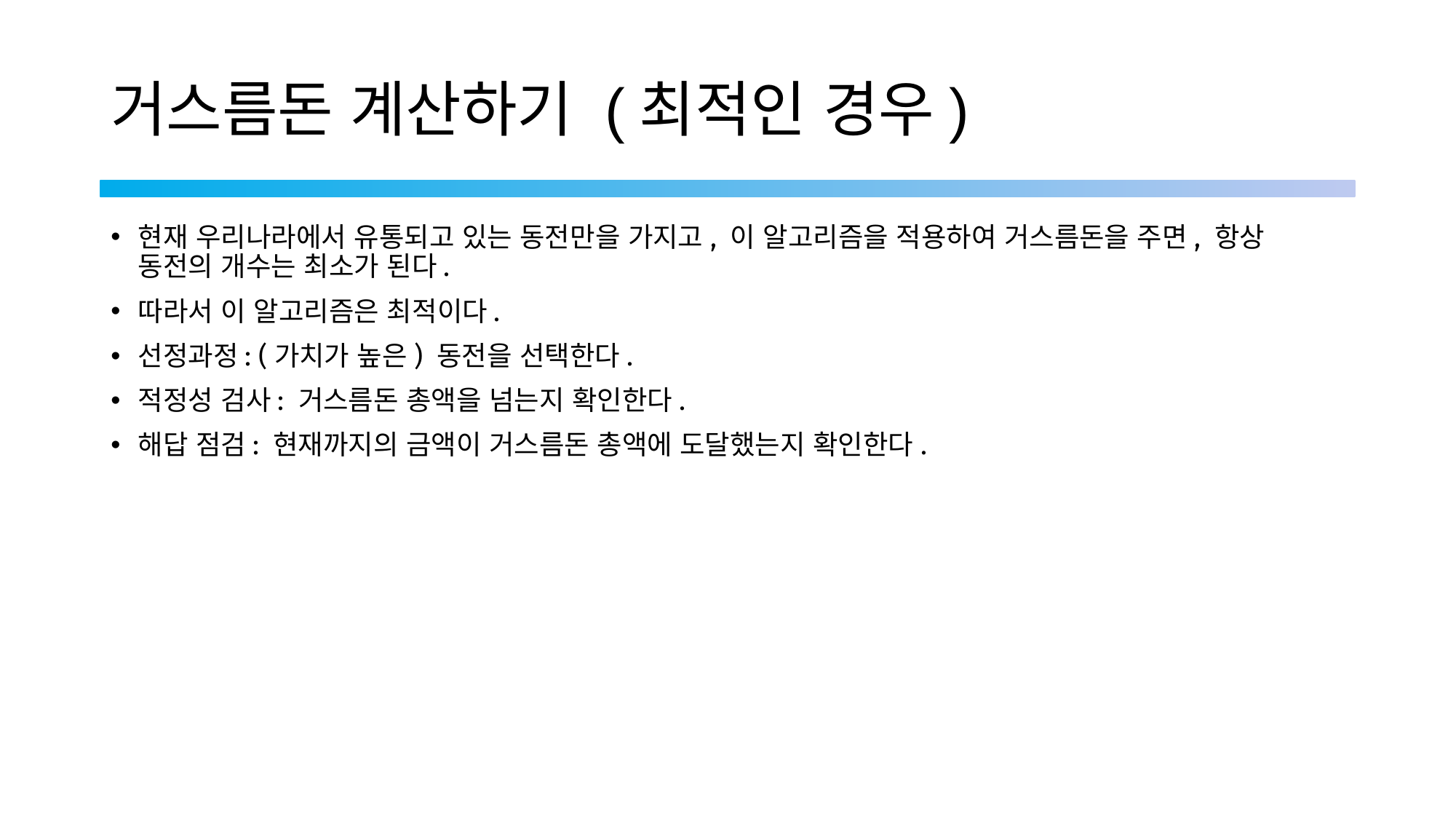

# 거스름돈 계산하기 (최적인 경우)
현재 우리나라에서 유통되고 있는 동전만을 가지고, 이 알고리즘을 적용하여 거스름돈을 주면, 항상 동전의 개수는 최소가 된다.
따라서 이 알고리즘은 최적이다.
선정과정: (가치가 높은) 동전을 선택한다.
적정성 검사: 거스름돈 총액을 넘는지 확인한다.
해답 점검: 현재까지의 금액이 거스름돈 총액에 도달했는지 확인한다.